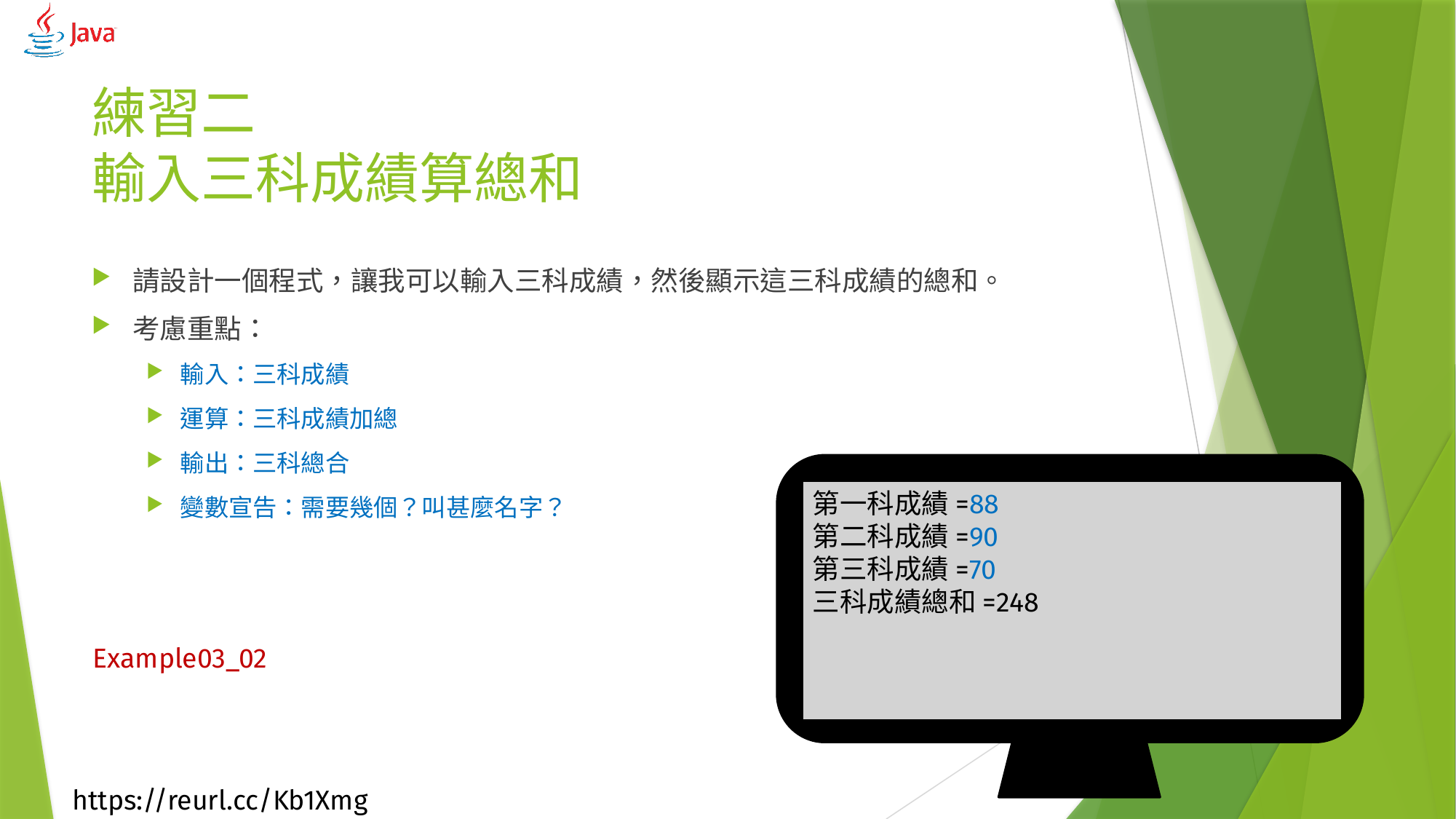

# 練習二 輸入三科成績算總和
請設計一個程式，讓我可以輸入三科成績，然後顯示這三科成績的總和。
考慮重點：
輸入：三科成績
運算：三科成績加總
輸出：三科總合
變數宣告：需要幾個？叫甚麼名字？

第一科成績=88
第二科成績=90
第三科成績=70
三科成績總和=248

Example03_02